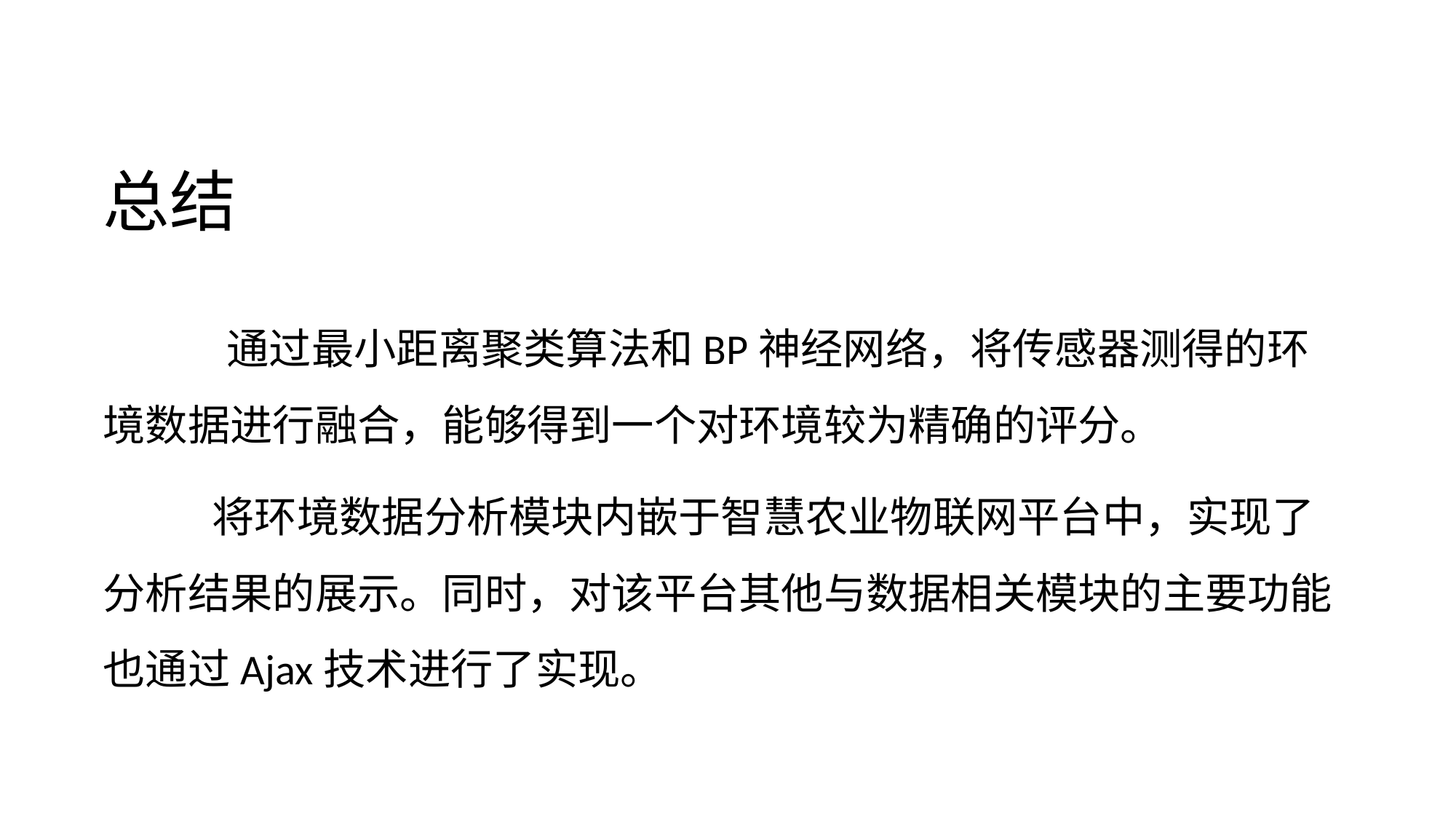

# 总结
            通过最小距离聚类算法和BP神经网络，将传感器测得的环境数据进行融合，能够得到一个对环境较为精确的评分。
	将环境数据分析模块内嵌于智慧农业物联网平台中，实现了分析结果的展示。同时，对该平台其他与数据相关模块的主要功能也通过Ajax技术进行了实现。